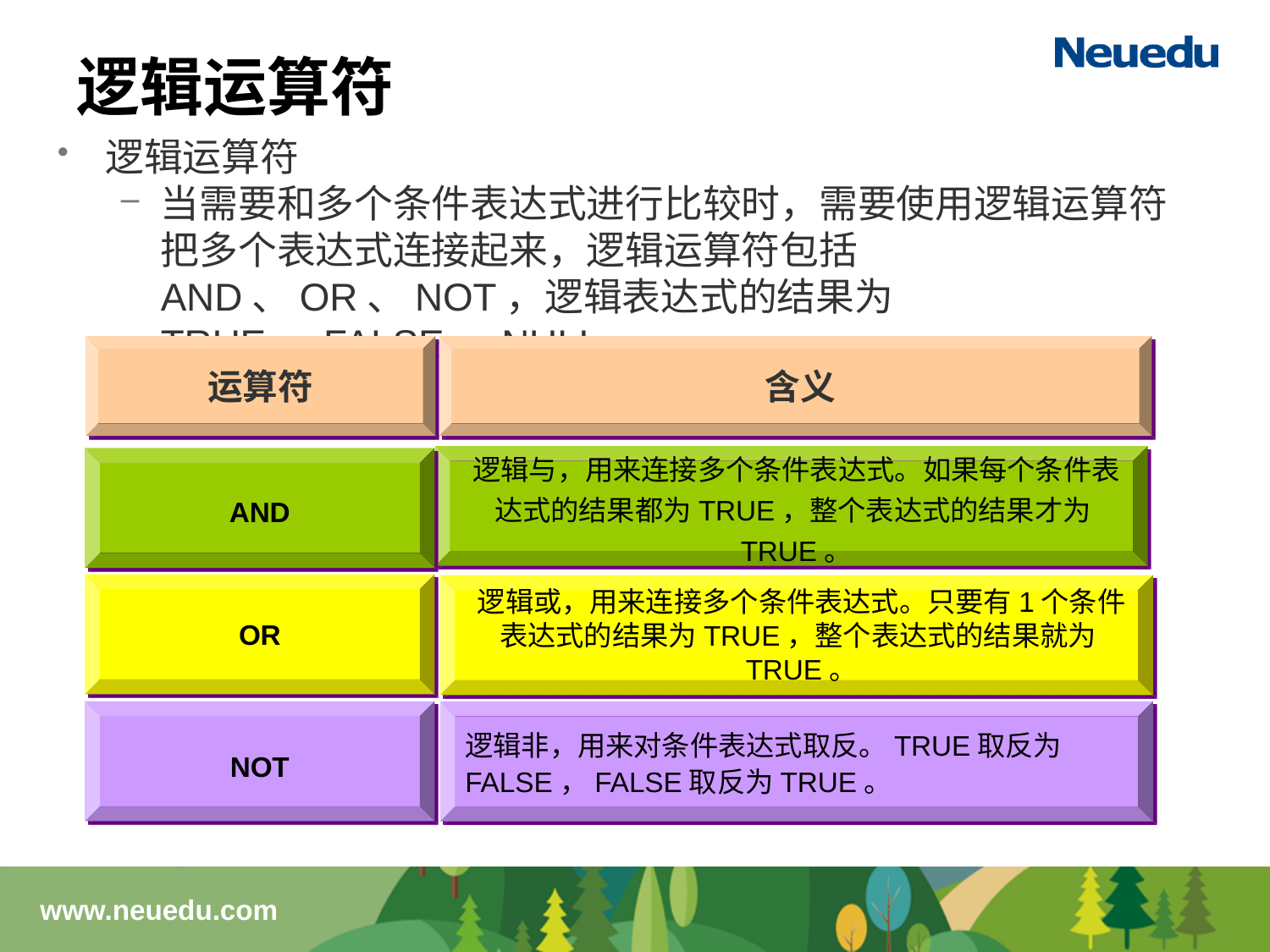

# 逻辑运算符
逻辑运算符
当需要和多个条件表达式进行比较时，需要使用逻辑运算符把多个表达式连接起来，逻辑运算符包括AND、OR、NOT，逻辑表达式的结果为TRUE，FALSE，NULL。
运算符
含义
逻辑与，用来连接多个条件表达式。如果每个条件表达式的结果都为TRUE，整个表达式的结果才为TRUE。
AND
OR
逻辑或，用来连接多个条件表达式。只要有1个条件表达式的结果为TRUE，整个表达式的结果就为TRUE。
NOT
逻辑非，用来对条件表达式取反。TRUE取反为FALSE，FALSE取反为TRUE。